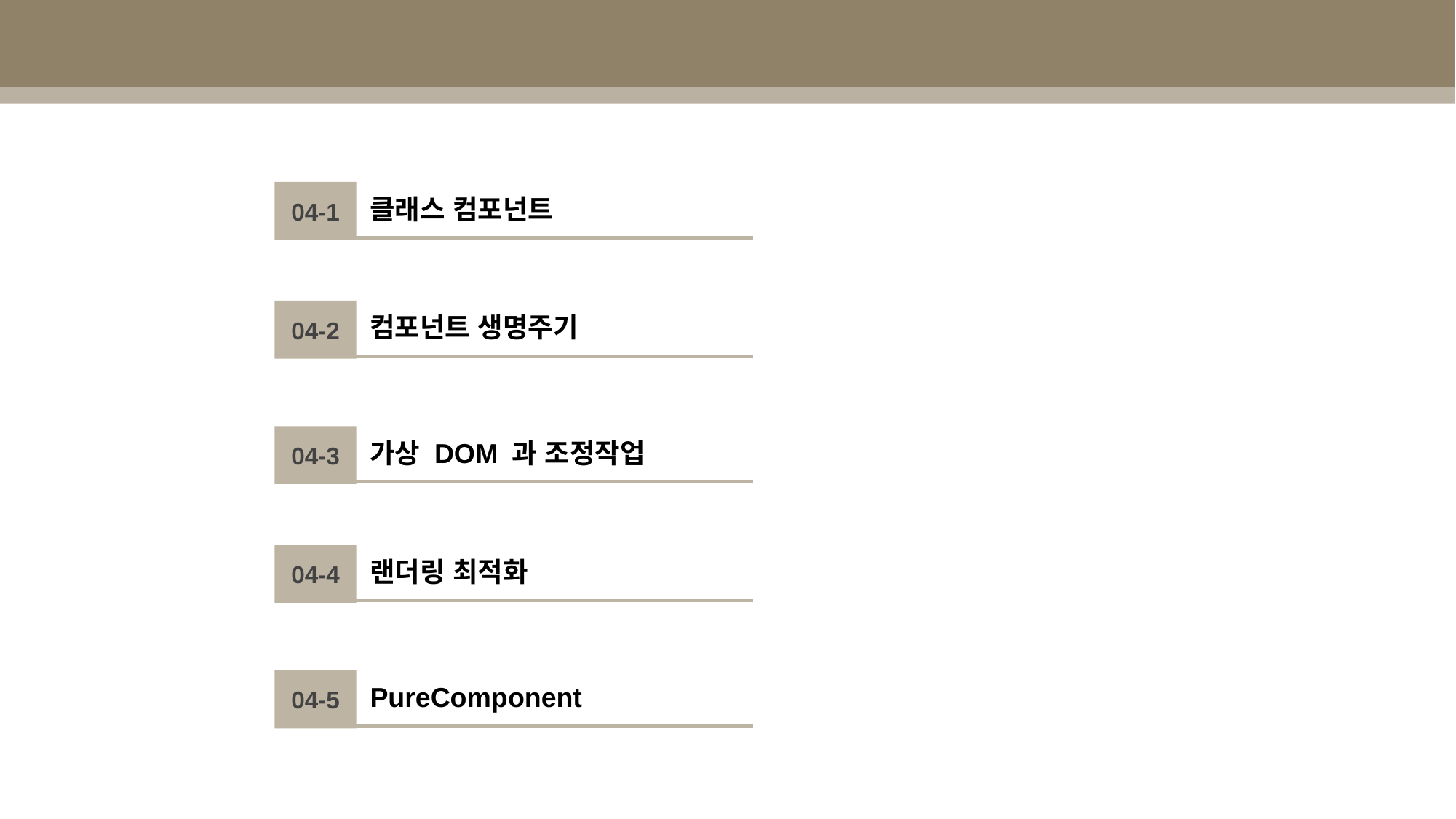

04-1
클래스 컴포넌트
04-2
컴포넌트 생명주기
04-3
가상 DOM 과 조정작업
04-4
랜더링 최적화
04-5
PureComponent